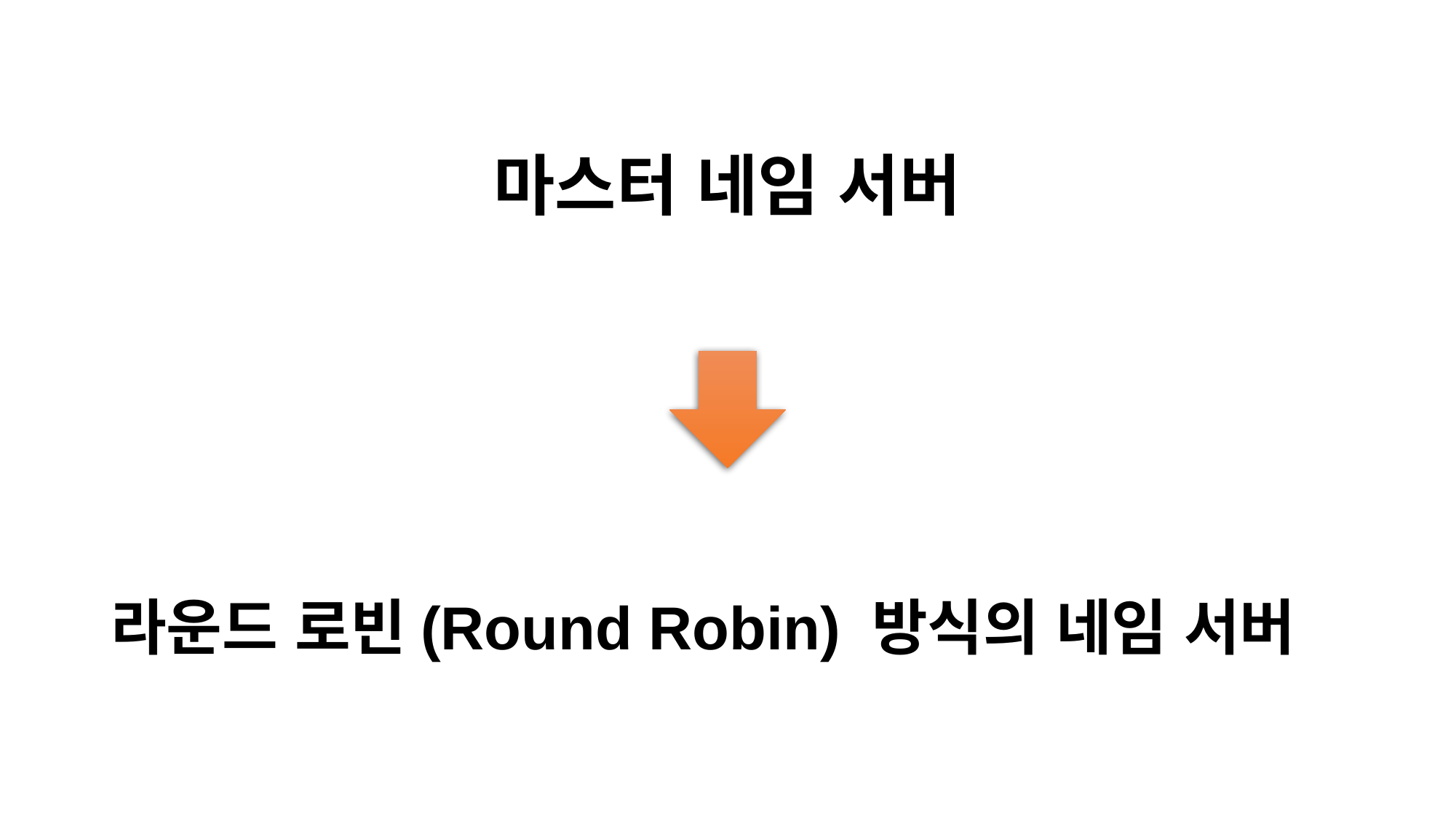

마스터 네임 서버

# 라운드 로빈(Round Robin) 방식의 네임 서버